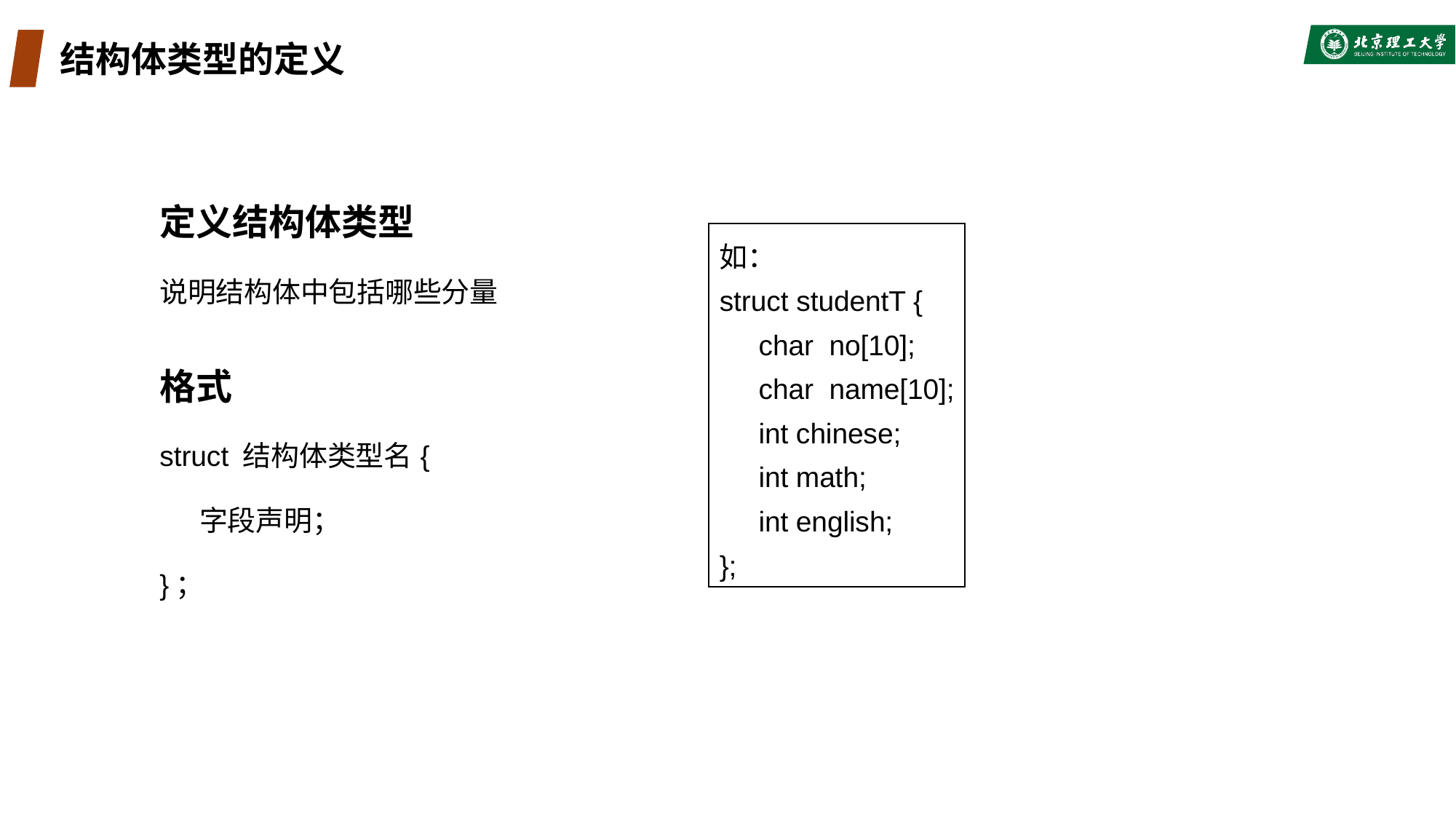

# 结构体类型的定义
定义结构体类型
说明结构体中包括哪些分量
格式
struct 结构体类型名{
     字段声明；
}；
如：
struct studentT {
     char  no[10];
     char  name[10];
     int chinese;
     int math;
     int english;
};